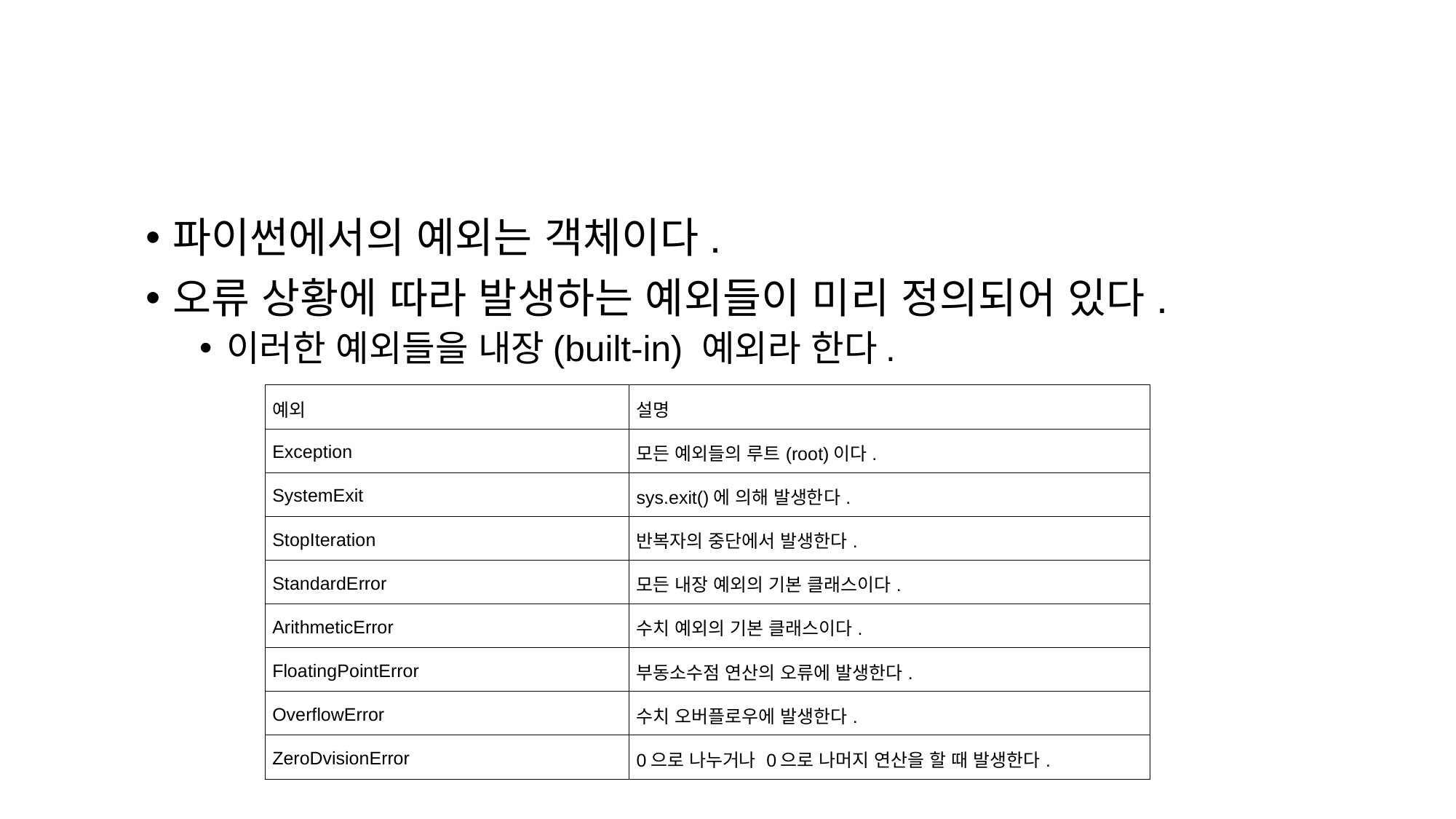

#
파이썬에서의 예외는 객체이다.
오류 상황에 따라 발생하는 예외들이 미리 정의되어 있다.
이러한 예외들을 내장(built-in) 예외라 한다.

| 예외 | 설명 |
| --- | --- |
| Exception | 모든 예외들의 루트(root)이다. |
| SystemExit | sys.exit()에 의해 발생한다. |
| StopIteration | 반복자의 중단에서 발생한다. |
| StandardError | 모든 내장 예외의 기본 클래스이다. |
| ArithmeticError | 수치 예외의 기본 클래스이다. |
| FloatingPointError | 부동소수점 연산의 오류에 발생한다. |
| OverflowError | 수치 오버플로우에 발생한다. |
| ZeroDvisionError | 0으로 나누거나 0으로 나머지 연산을 할 때 발생한다. |